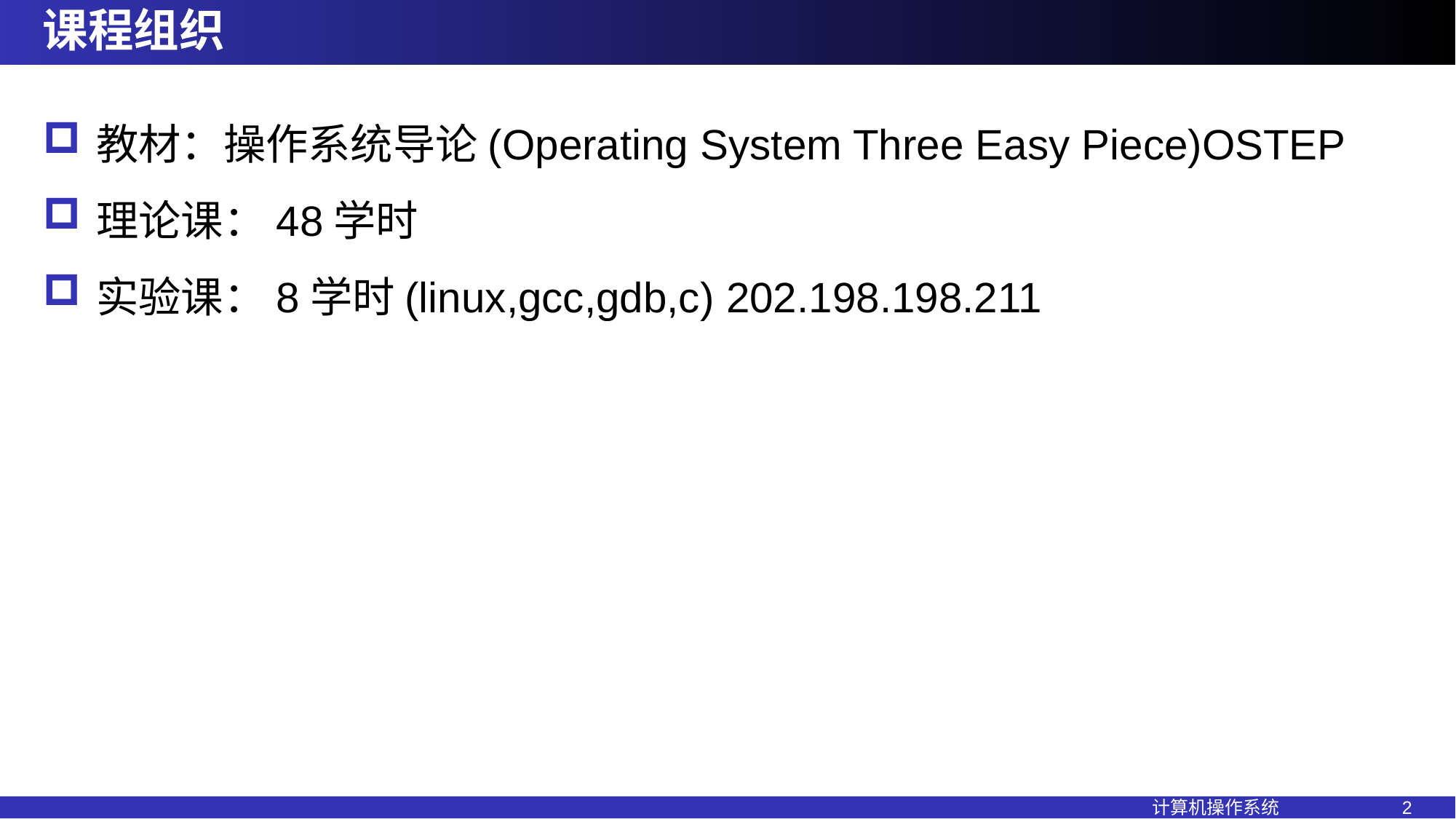

# 课程组织
教材：操作系统导论(Operating System Three Easy Piece)OSTEP
理论课：48学时
实验课：8学时(linux,gcc,gdb,c) 202.198.198.211

计算机操作系统                     2